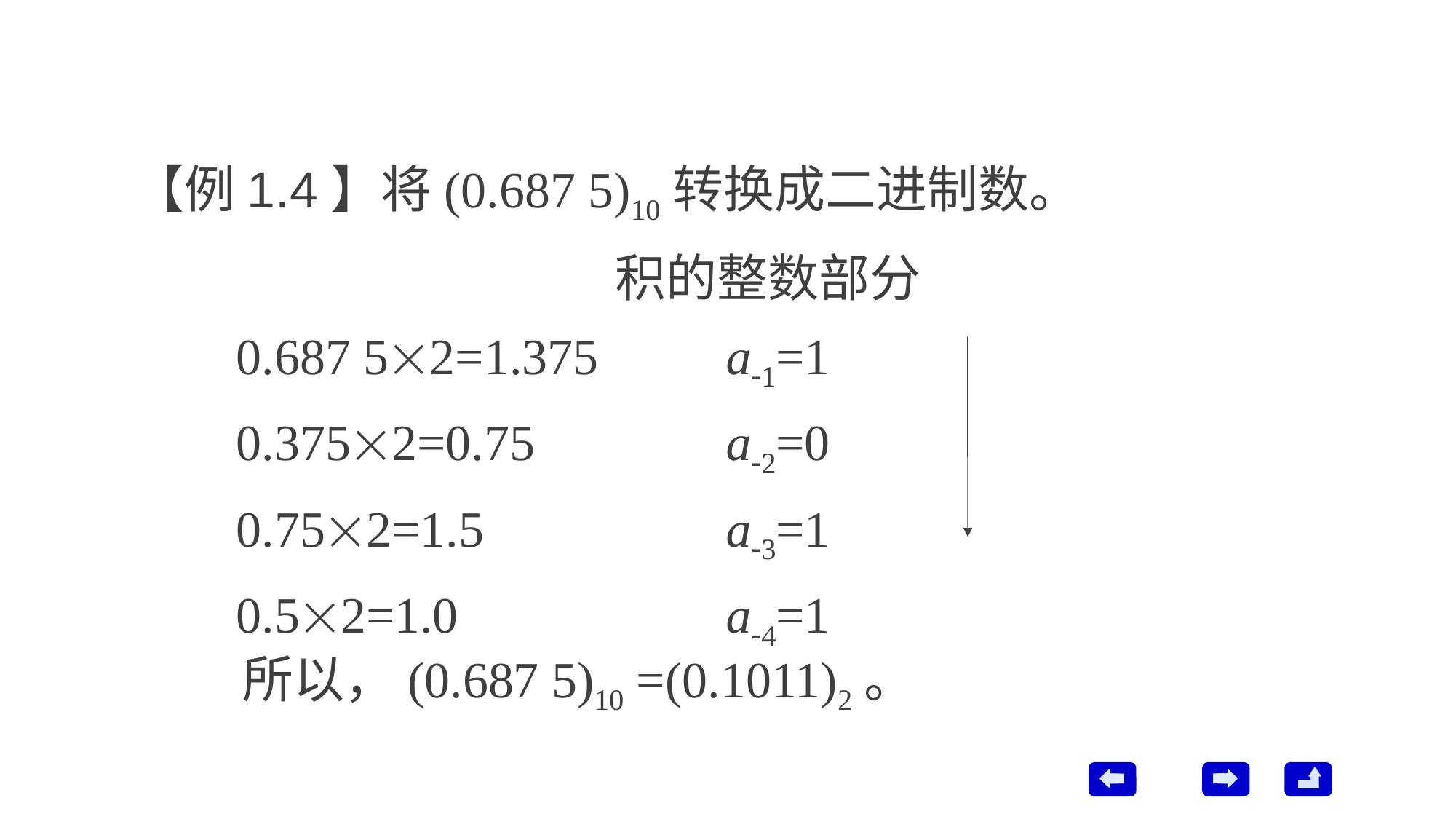

【例1.4】将(0.687 5)10转换成二进制数。
                                积的整数部分
0.687 5×2=1.375          a−1=1
0.375×2=0.75               a−2=0
0.75×2=1.5                   a−3=1
0.5×2=1.0                     a−4=1

所以，(0.687 5)10 =(0.1011)2。